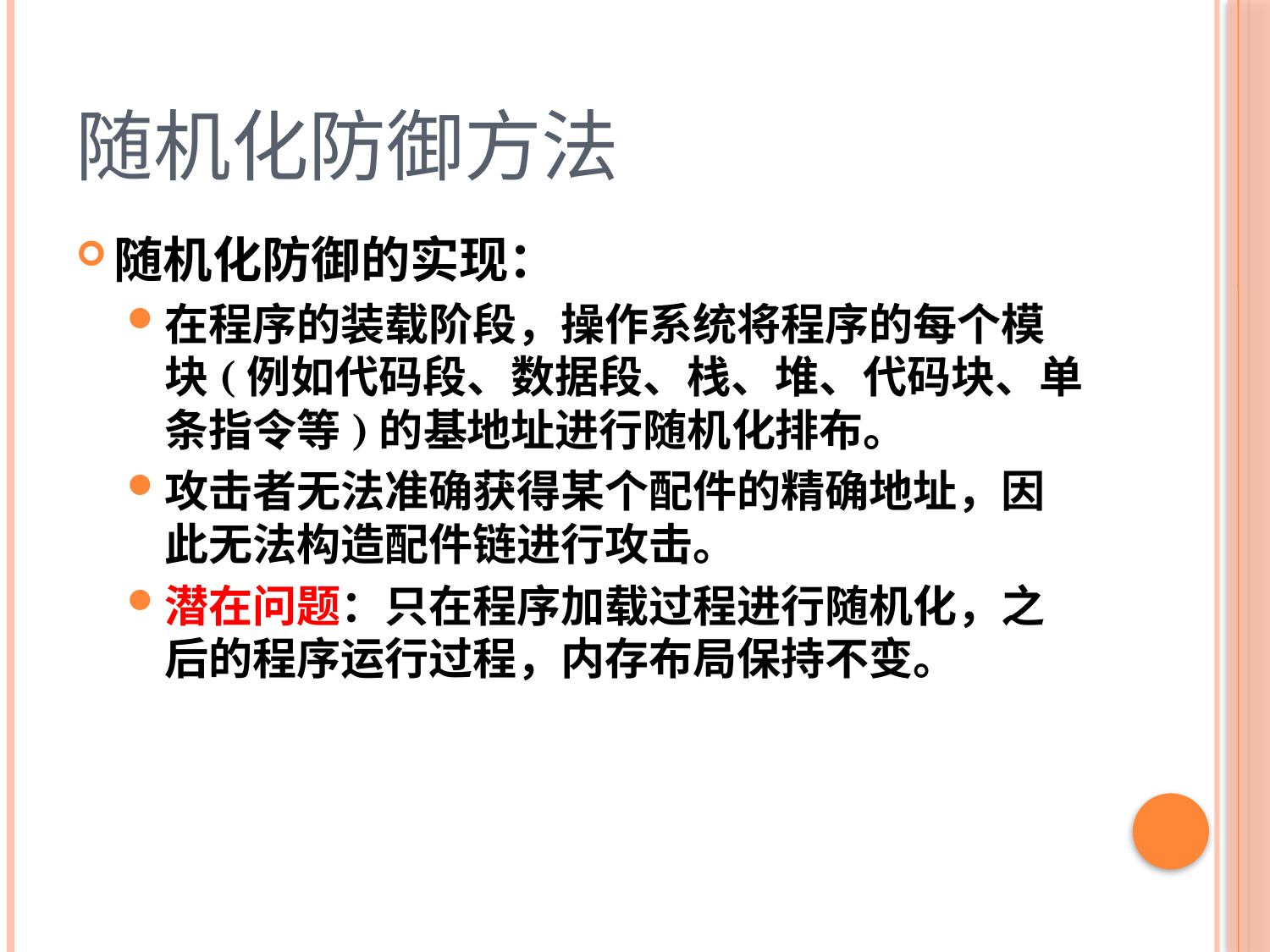

# 随机化防御方法
随机化防御的实现：
在程序的装载阶段，操作系统将程序的每个模块(例如代码段、数据段、栈、堆、代码块、单条指令等)的基地址进行随机化排布。
攻击者无法准确获得某个配件的精确地址，因此无法构造配件链进行攻击。
潜在问题：只在程序加载过程进行随机化，之后的程序运行过程，内存布局保持不变。